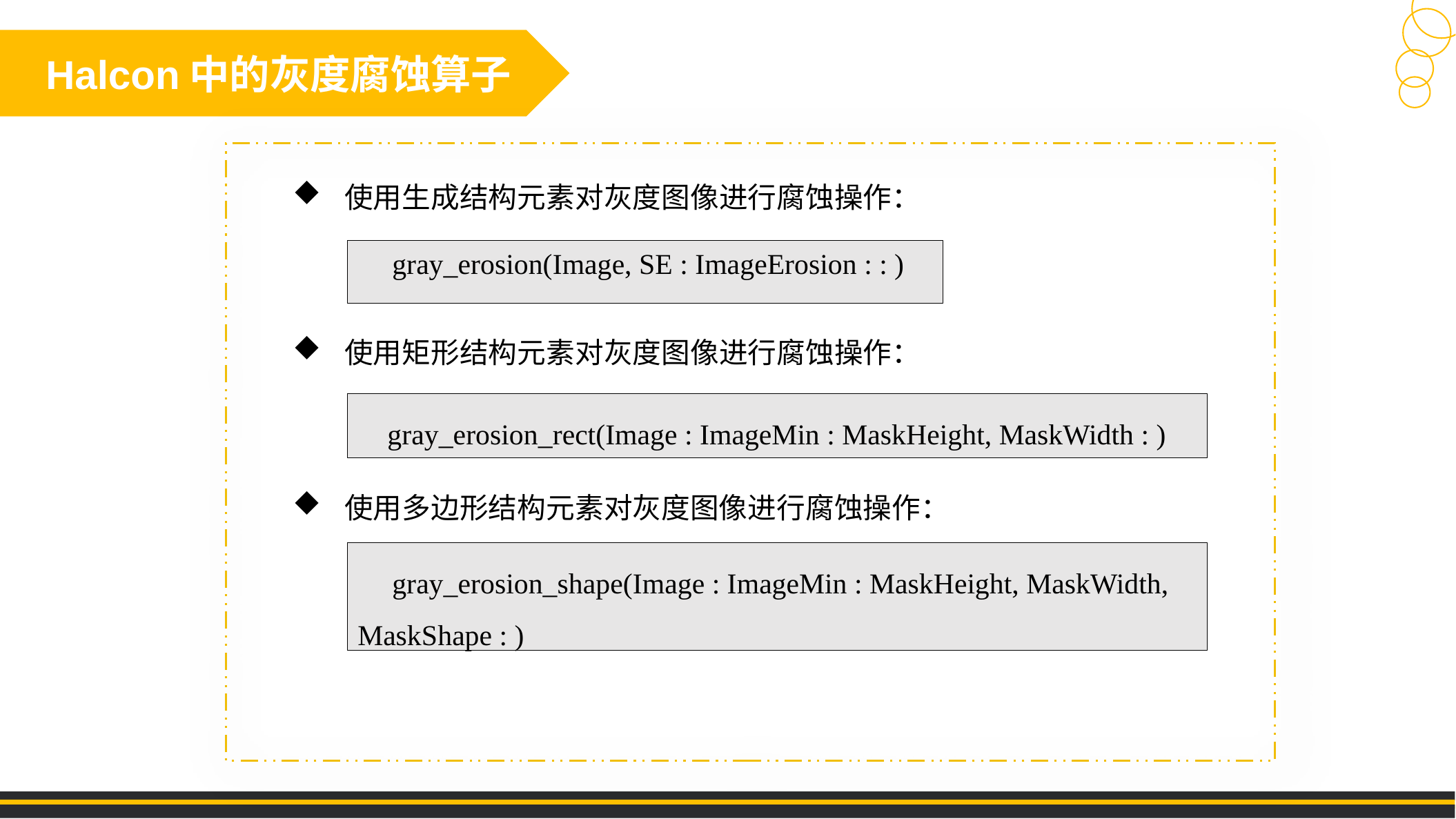

Halcon中的灰度腐蚀算子
使用生成结构元素对灰度图像进行腐蚀操作：

使用矩形结构元素对灰度图像进行腐蚀操作：

使用多边形结构元素对灰度图像进行腐蚀操作：

gray_erosion(Image, SE : ImageErosion : : )
gray_erosion_rect(Image : ImageMin : MaskHeight, MaskWidth : )

gray_erosion_shape(Image : ImageMin : MaskHeight, MaskWidth, MaskShape : )